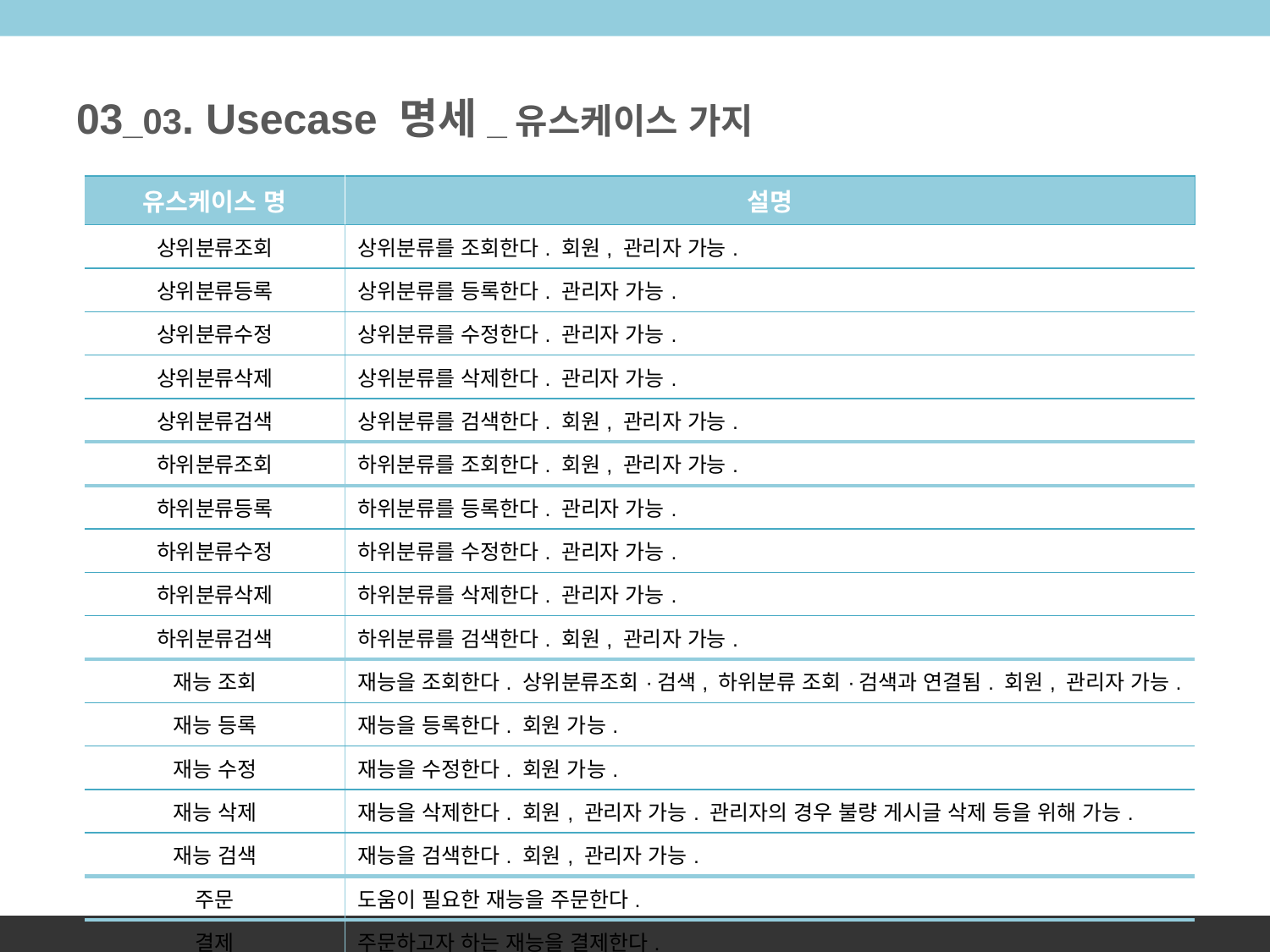

# 03_03. Usecase 명세_유스케이스 가지
| 유스케이스 명 | 설명 |
| --- | --- |
| 상위분류조회 | 상위분류를 조회한다. 회원, 관리자 가능. |
| 상위분류등록 | 상위분류를 등록한다. 관리자 가능. |
| 상위분류수정 | 상위분류를 수정한다. 관리자 가능. |
| 상위분류삭제 | 상위분류를 삭제한다. 관리자 가능. |
| 상위분류검색 | 상위분류를 검색한다. 회원, 관리자 가능. |
| 하위분류조회 | 하위분류를 조회한다. 회원, 관리자 가능. |
| 하위분류등록 | 하위분류를 등록한다. 관리자 가능. |
| 하위분류수정 | 하위분류를 수정한다. 관리자 가능. |
| 하위분류삭제 | 하위분류를 삭제한다. 관리자 가능. |
| 하위분류검색 | 하위분류를 검색한다. 회원, 관리자 가능. |
| 재능 조회 | 재능을 조회한다. 상위분류조회·검색, 하위분류 조회·검색과 연결됨. 회원, 관리자 가능. |
| 재능 등록 | 재능을 등록한다. 회원 가능. |
| 재능 수정 | 재능을 수정한다. 회원 가능. |
| 재능 삭제 | 재능을 삭제한다. 회원, 관리자 가능. 관리자의 경우 불량 게시글 삭제 등을 위해 가능. |
| 재능 검색 | 재능을 검색한다. 회원, 관리자 가능. |
| 주문 | 도움이 필요한 재능을 주문한다. |
| 결제 | 주문하고자 하는 재능을 결제한다. |
/Team Project  KIWI/
9